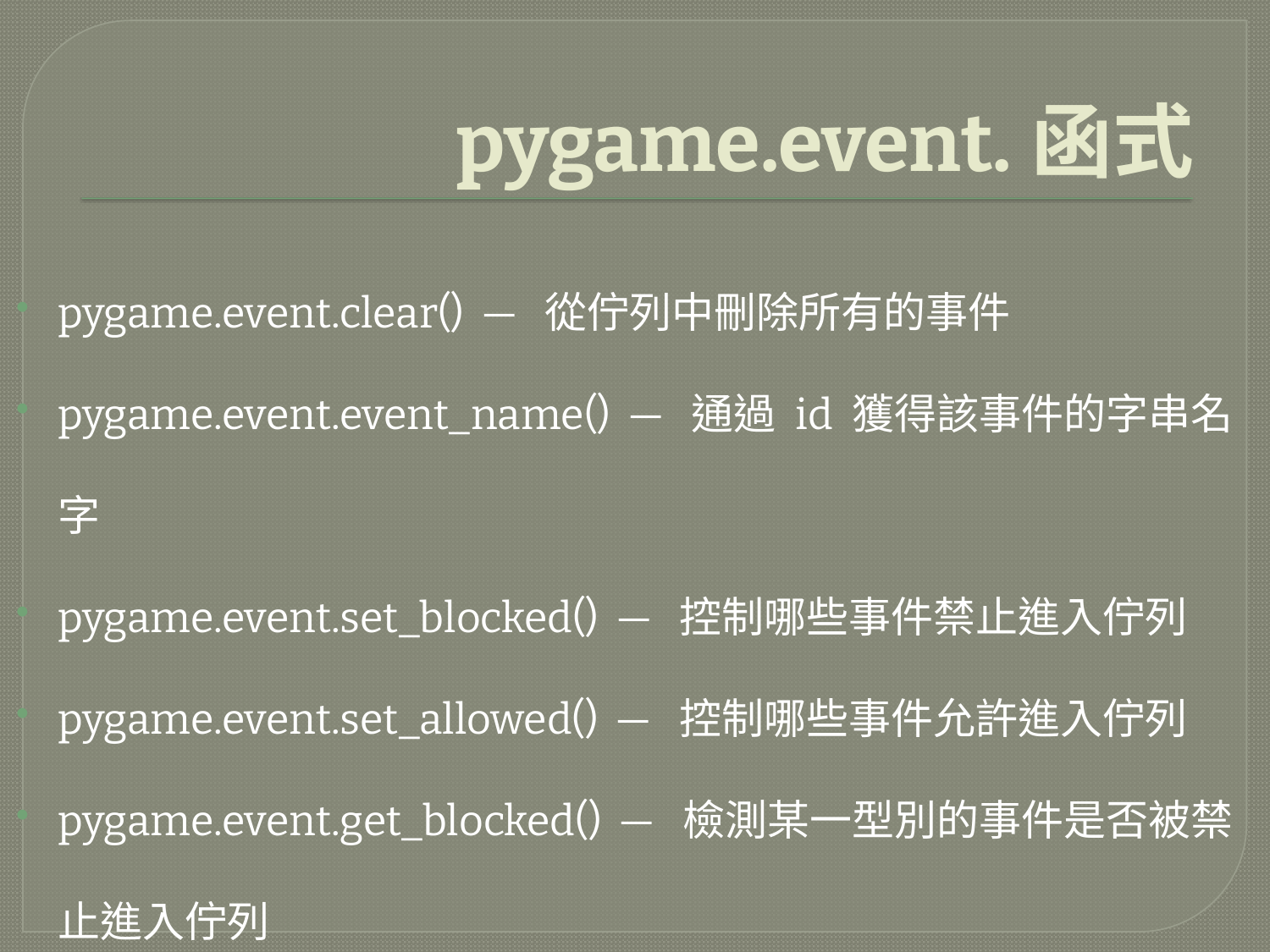

# pygame.event.函式
pygame.event.clear()  —  從佇列中刪除所有的事件
pygame.event.event_name()  —  通過 id 獲得該事件的字串名字
pygame.event.set_blocked()  —  控制哪些事件禁止進入佇列
pygame.event.set_allowed()  —  控制哪些事件允許進入佇列
pygame.event.get_blocked()  —  檢測某一型別的事件是否被禁止進入佇列